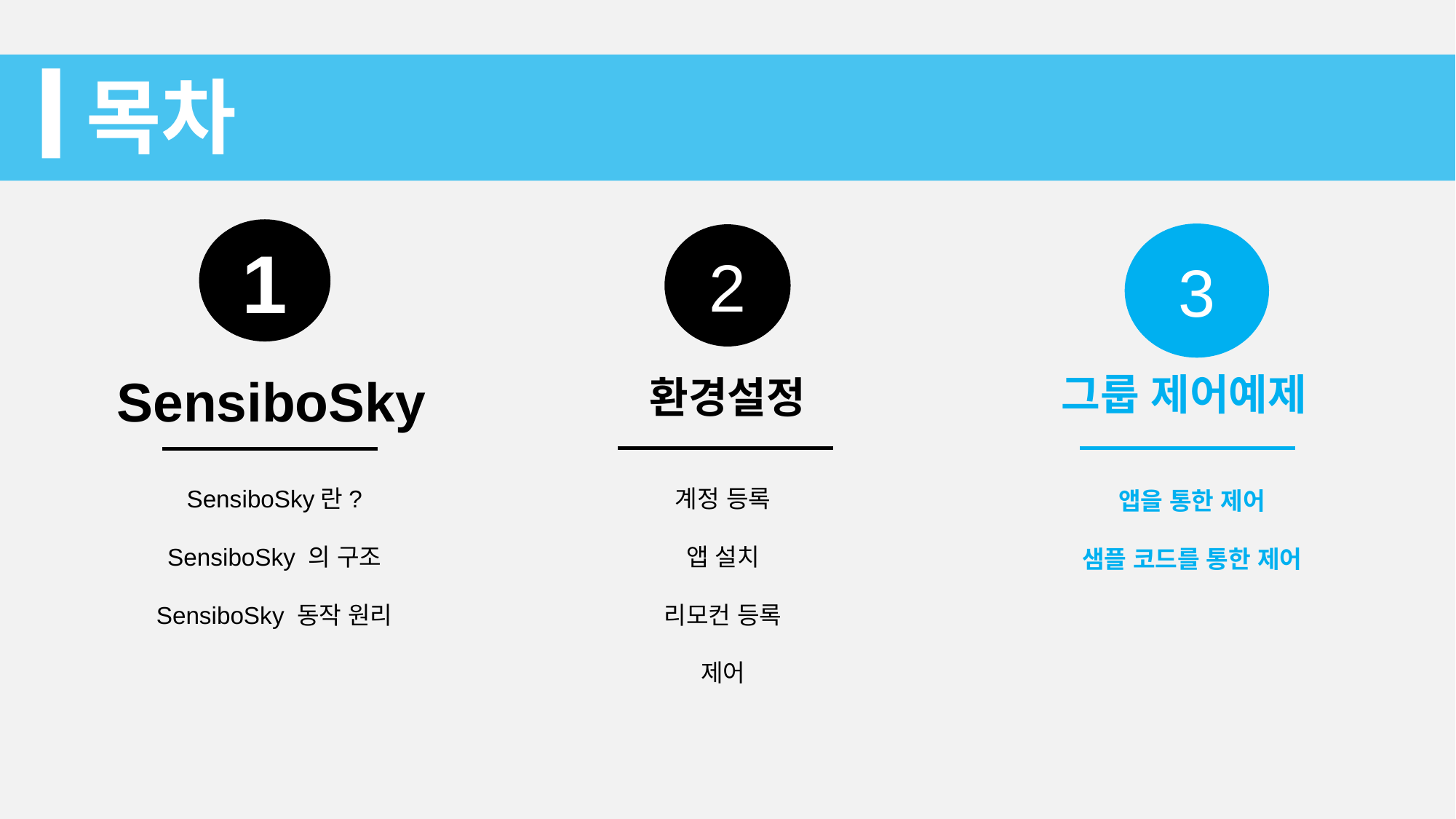

# 목차

1
3
2
SensiboSky
그룹 제어예제
환경설정
SensiboSky란?
SensiboSky 의 구조
SensiboSky 동작 원리
계정 등록
앱 설치
리모컨 등록
제어
앱을 통한 제어
샘플 코드를 통한 제어